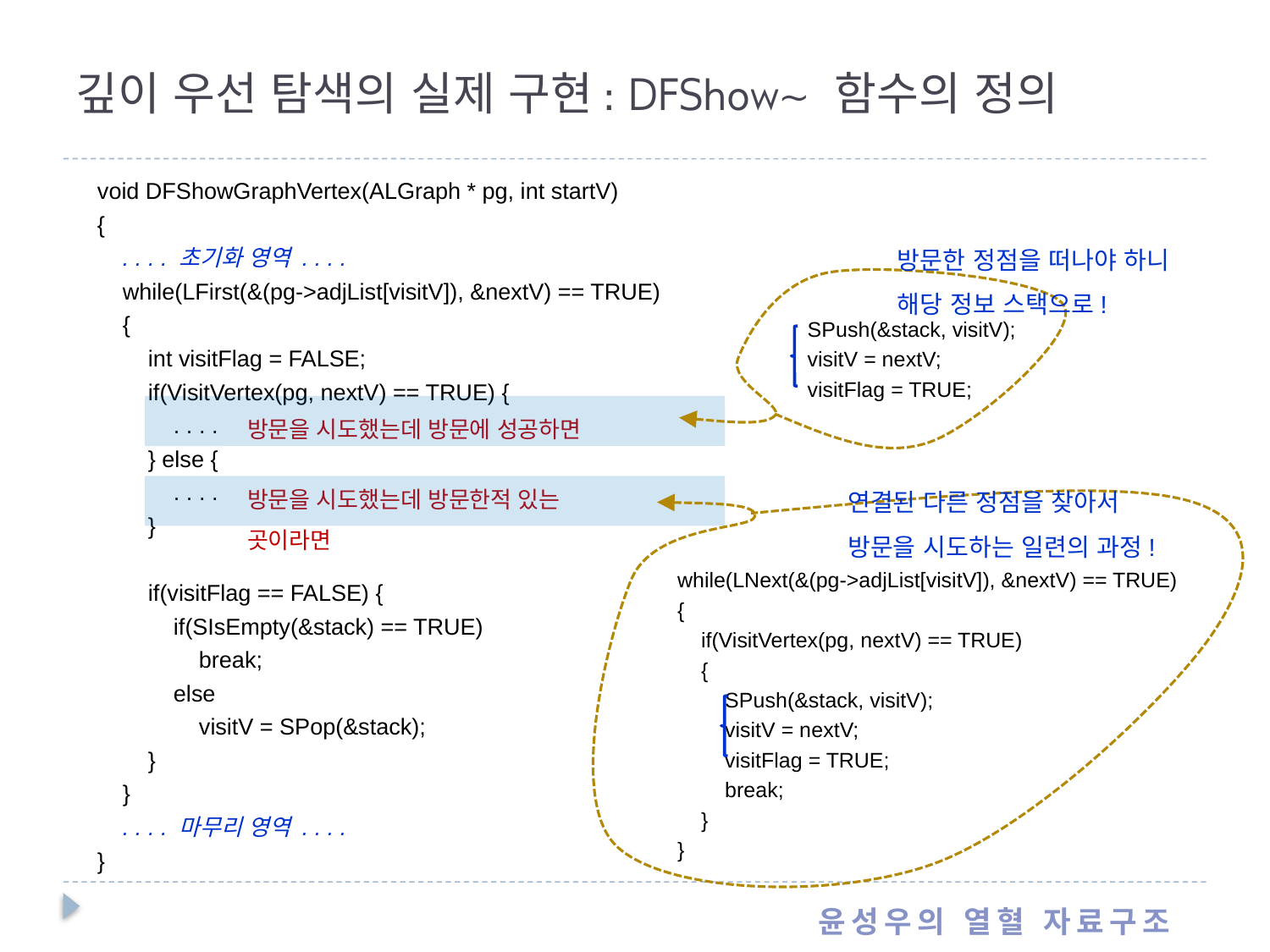

# 깊이 우선 탐색의 실제 구현: DFShow~ 함수의 정의
void DFShowGraphVertex(ALGraph * pg, int startV)
{
    . . . . 초기화 영역 . . . .
    while(LFirst(&(pg->adjList[visitV]), &nextV) == TRUE)
    {
        int visitFlag = FALSE;
        if(VisitVertex(pg, nextV) == TRUE) {
            . . . .
        } else {
            . . . .
        }

        if(visitFlag == FALSE) {
            if(SIsEmpty(&stack) == TRUE)
                break;
            else
                visitV = SPop(&stack);
        }
    }
    . . . . 마무리 영역 . . . .
}
방문한 정점을 떠나야 하니 해당 정보 스택으로!

SPush(&stack, visitV);
visitV = nextV;
visitFlag = TRUE;

방문을 시도했는데 방문에 성공하면

방문을 시도했는데 방문한적 있는 곳이라면
연결된 다른 정점을 찾아서 방문을 시도하는 일련의 과정!

while(LNext(&(pg->adjList[visitV]), &nextV) == TRUE)
{
    if(VisitVertex(pg, nextV) == TRUE)
    {
        SPush(&stack, visitV);
        visitV = nextV;
        visitFlag = TRUE;
        break;
    }
}

윤성우의 열혈 자료구조